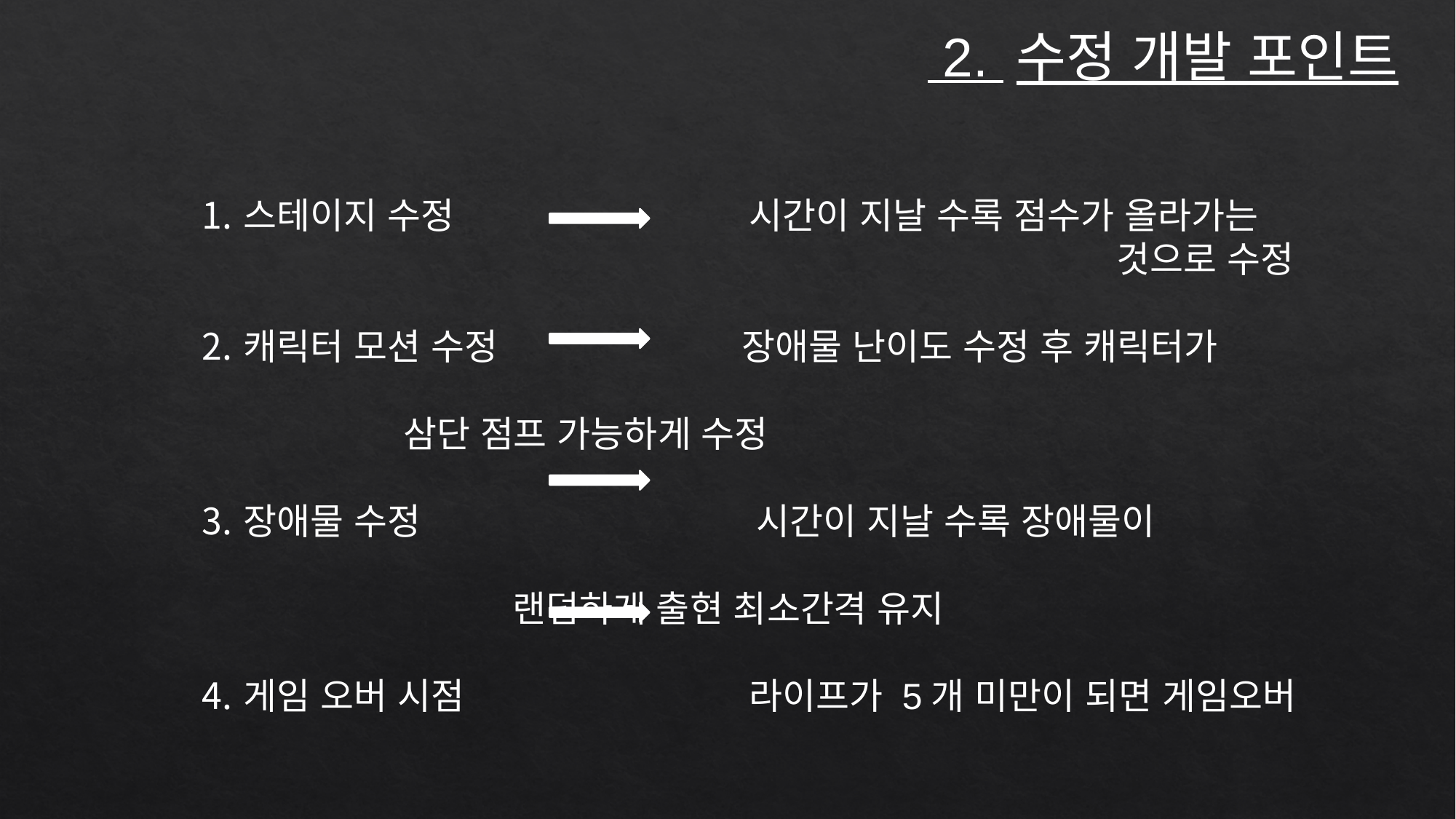

2. 수정 개발 포인트
스테이지 수정                             시간이 지날 수록 점수가 올라가는     					                        	것으로 수정

캐릭터 모션 수정                        장애물 난이도 수정 후 캐릭터가 										     삼단 점프 가능하게 수정

장애물 수정                                 시간이 지날 수록 장애물이 							  					     랜덤하게 출현 최소간격 유지

게임 오버 시점                            라이프가 5개 미만이 되면 게임오버